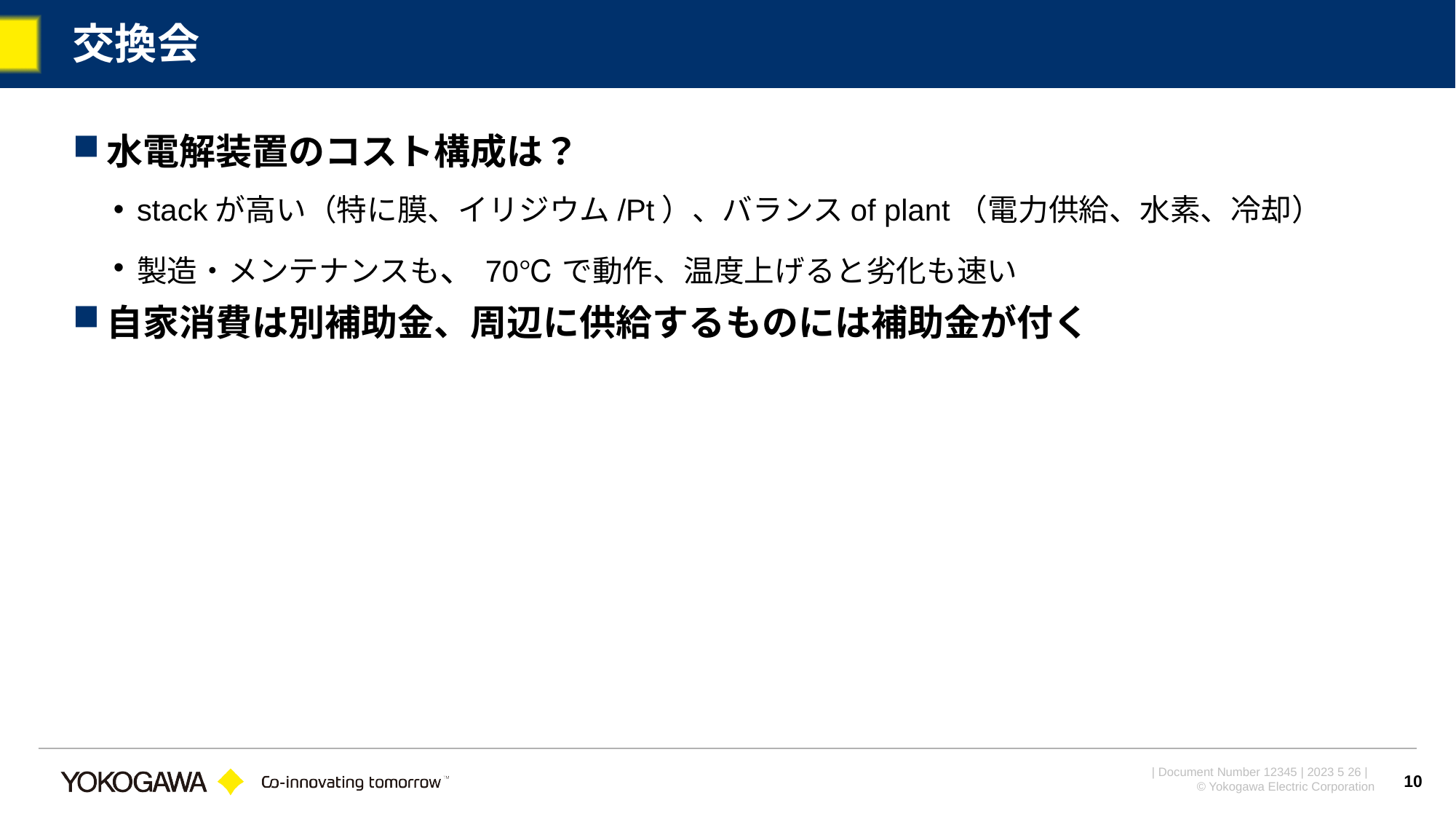

# 交換会
水電解装置のコスト構成は？
stackが高い（特に膜、イリジウム/Pt）、バランスof plant（電力供給、水素、冷却）
製造・メンテナンスも、70℃で動作、温度上げると劣化も速い
自家消費は別補助金、周辺に供給するものには補助金が付く
10